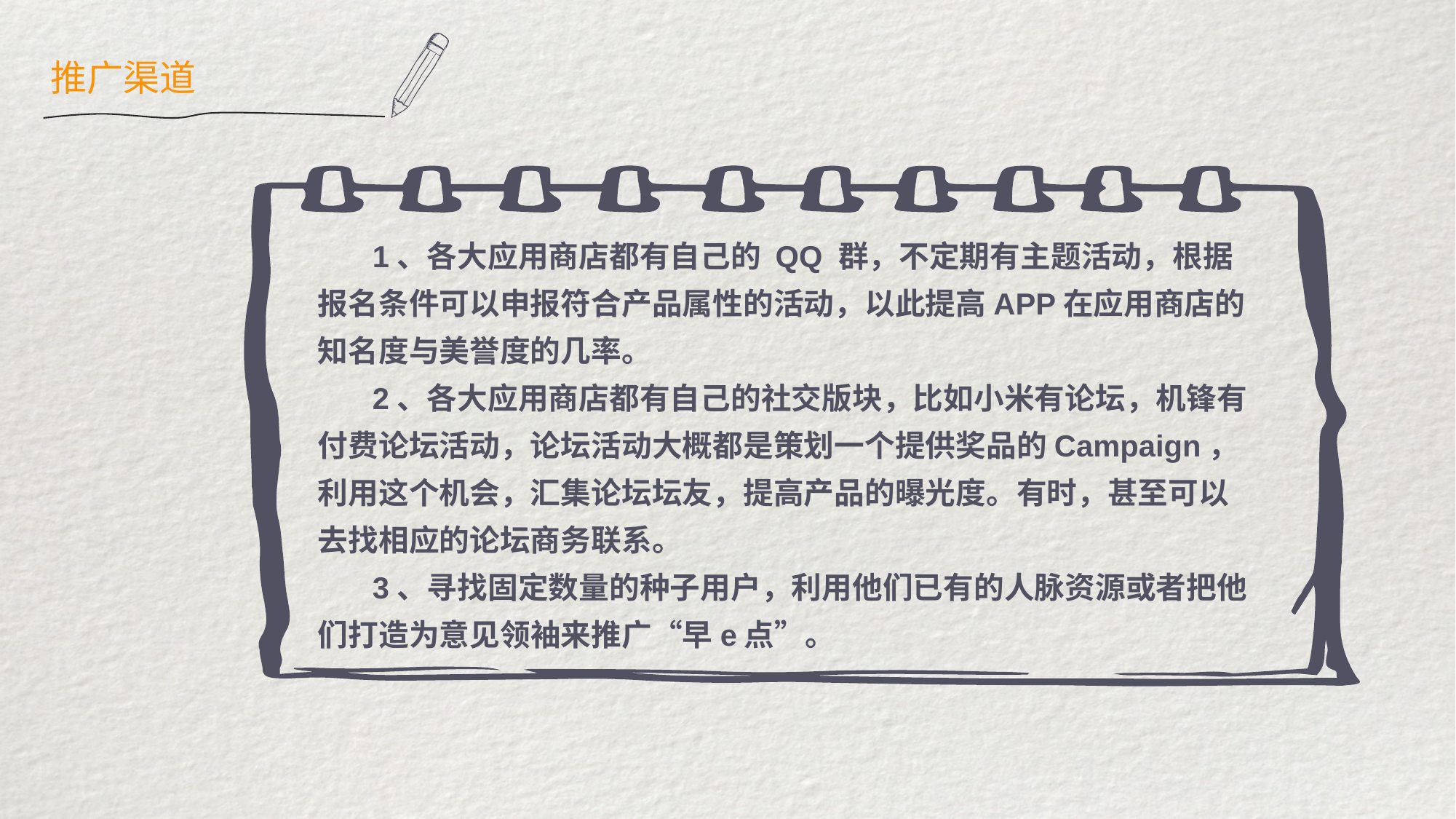

推广渠道

1、各大应用商店都有自己的 QQ 群，不定期有主题活动，根据报名条件可以申报符合产品属性的活动，以此提高APP在应用商店的知名度与美誉度的几率。
2、各大应用商店都有自己的社交版块，比如小米有论坛，机锋有付费论坛活动，论坛活动大概都是策划一个提供奖品的Campaign，利用这个机会，汇集论坛坛友，提高产品的曝光度。有时，甚至可以去找相应的论坛商务联系。
3、寻找固定数量的种子用户，利用他们已有的人脉资源或者把他们打造为意见领袖来推广“早e点”。